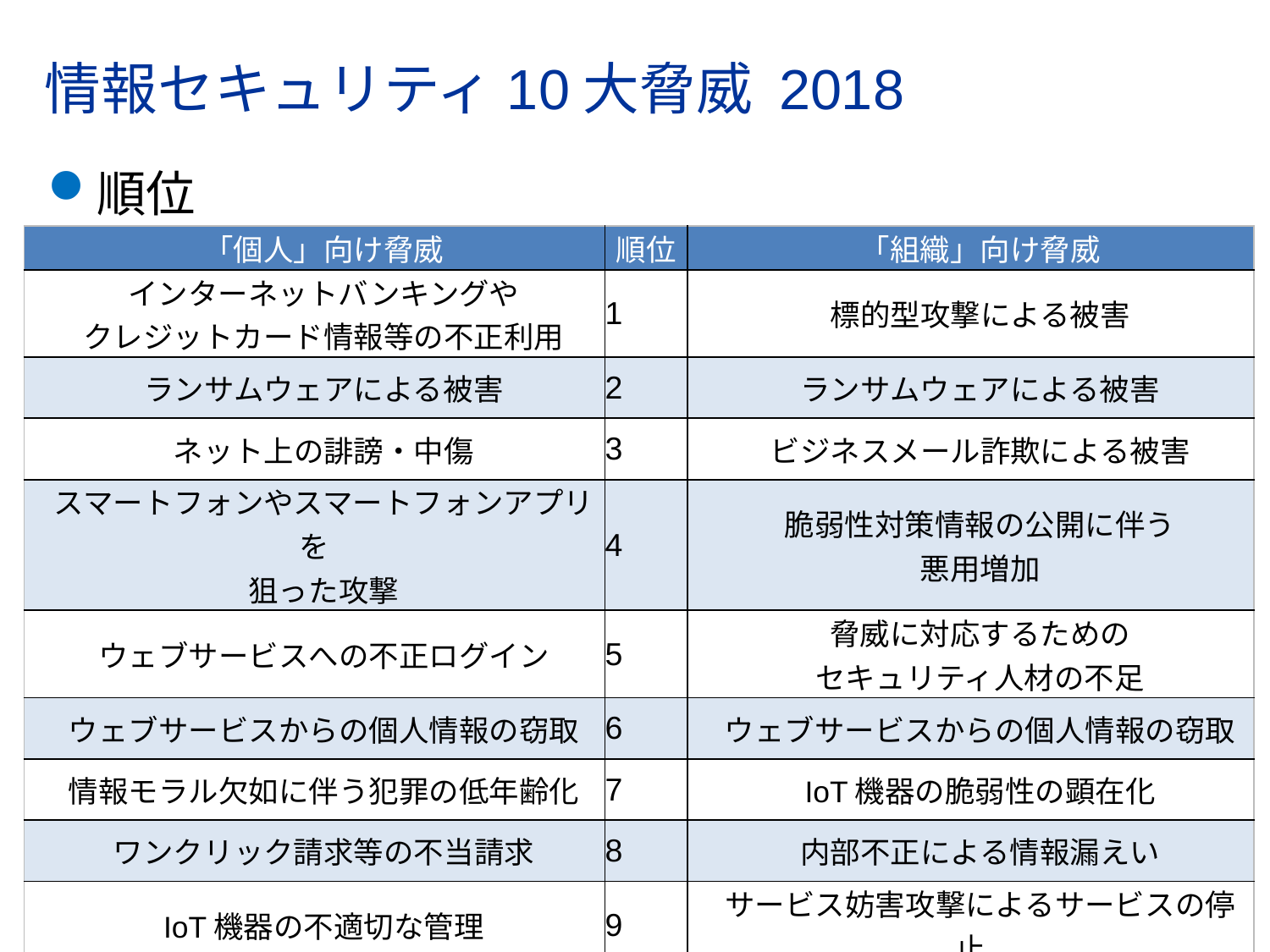

# 情報セキュリティ10大脅威 2018
順位
| 「個人」向け脅威 | 順位 | 「組織」向け脅威 |
| --- | --- | --- |
| インターネットバンキングや クレジットカード情報等の不正利用 | 1 | 標的型攻撃による被害 |
| ランサムウェアによる被害 | 2 | ランサムウェアによる被害 |
| ネット上の誹謗・中傷 | 3 | ビジネスメール詐欺による被害 |
| スマートフォンやスマートフォンアプリを 狙った攻撃 | 4 | 脆弱性対策情報の公開に伴う 悪用増加 |
| ウェブサービスへの不正ログイン | 5 | 脅威に対応するための セキュリティ人材の不足 |
| ウェブサービスからの個人情報の窃取 | 6 | ウェブサービスからの個人情報の窃取 |
| 情報モラル欠如に伴う犯罪の低年齢化 | 7 | IoT機器の脆弱性の顕在化 |
| ワンクリック請求等の不当請求 | 8 | 内部不正による情報漏えい |
| IoT機器の不適切な管理 | 9 | サービス妨害攻撃によるサービスの停止 |
| 偽警告による インターネット詐欺 | 10 | 犯罪のビジネス化 （アンダーグラウンドサービス） |
4